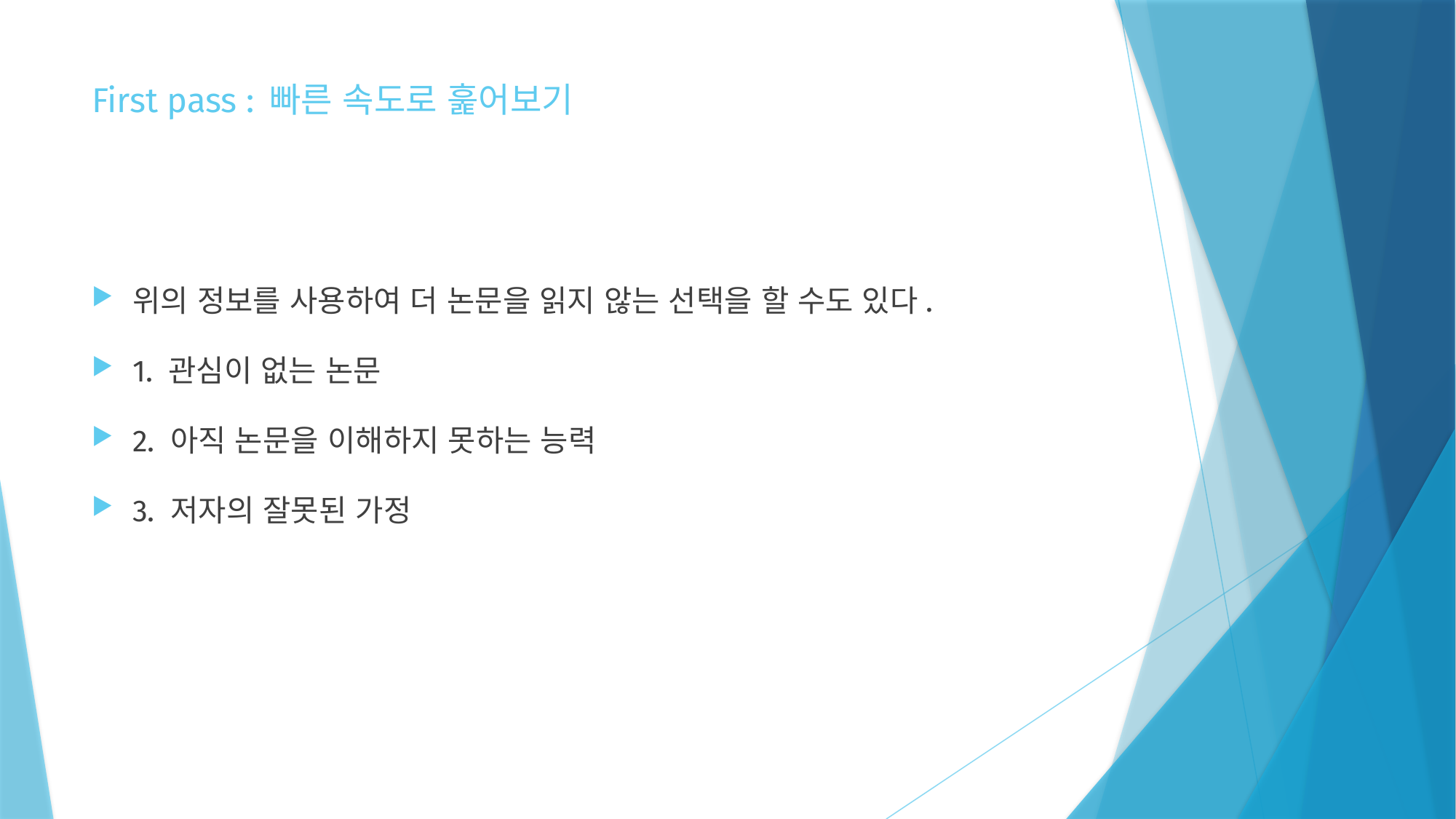

# First pass : 빠른 속도로 훑어보기
위의 정보를 사용하여 더 논문을 읽지 않는 선택을 할 수도 있다.
1. 관심이 없는 논문
2. 아직 논문을 이해하지 못하는 능력
3. 저자의 잘못된 가정